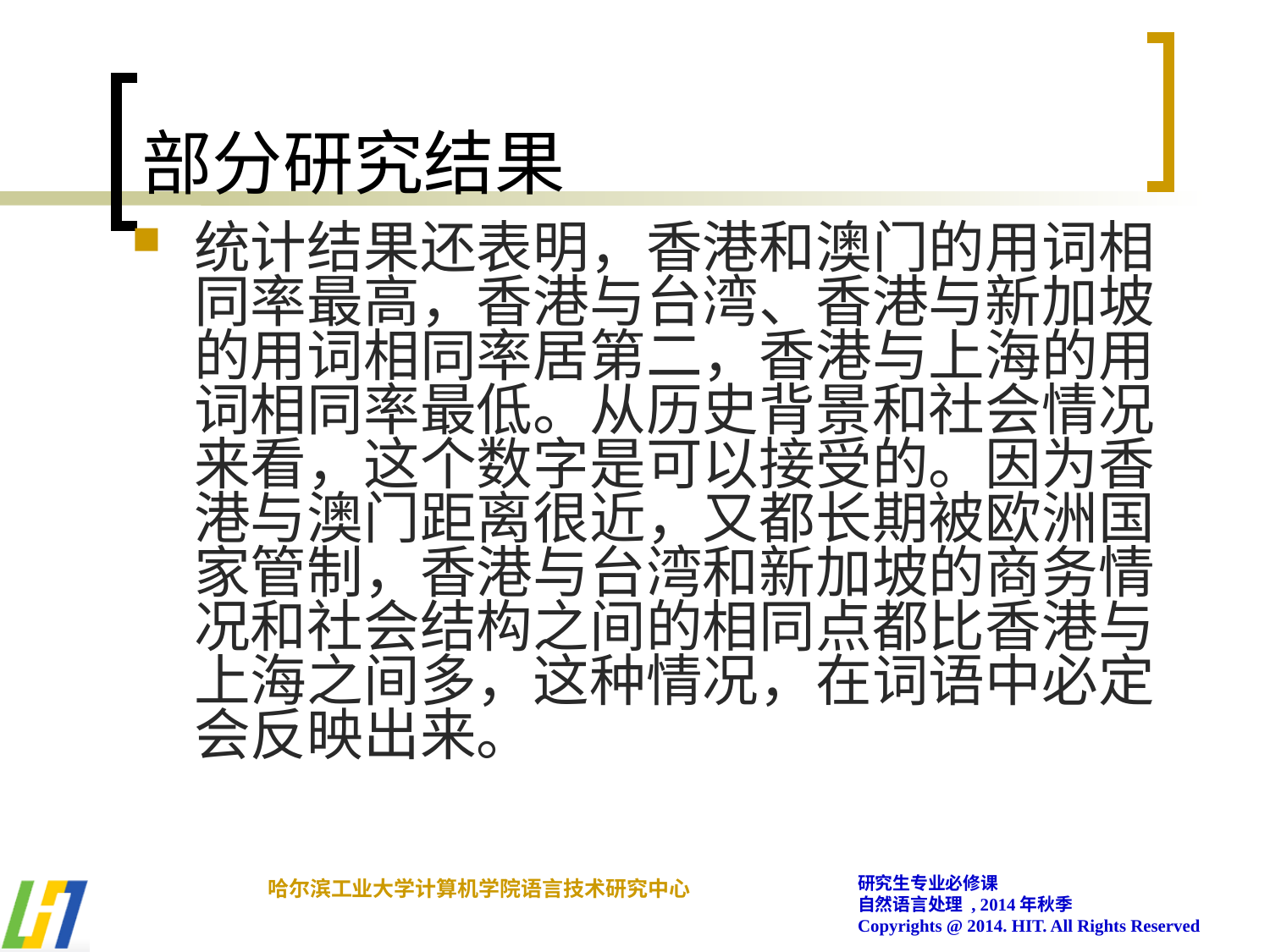

# 部分研究结果
统计结果还表明，香港和澳门的用词相同率最高，香港与台湾、香港与新加坡的用词相同率居第二，香港与上海的用词相同率最低。从历史背景和社会情况来看，这个数字是可以接受的。因为香港与澳门距离很近，又都长期被欧洲国家管制，香港与台湾和新加坡的商务情况和社会结构之间的相同点都比香港与上海之间多，这种情况，在词语中必定会反映出来。

研究生专业必修课
自然语言处理 , 2014年秋季
Copyrights @ 2014. HIT. All Rights Reserved
哈尔滨工业大学计算机学院语言技术研究中心